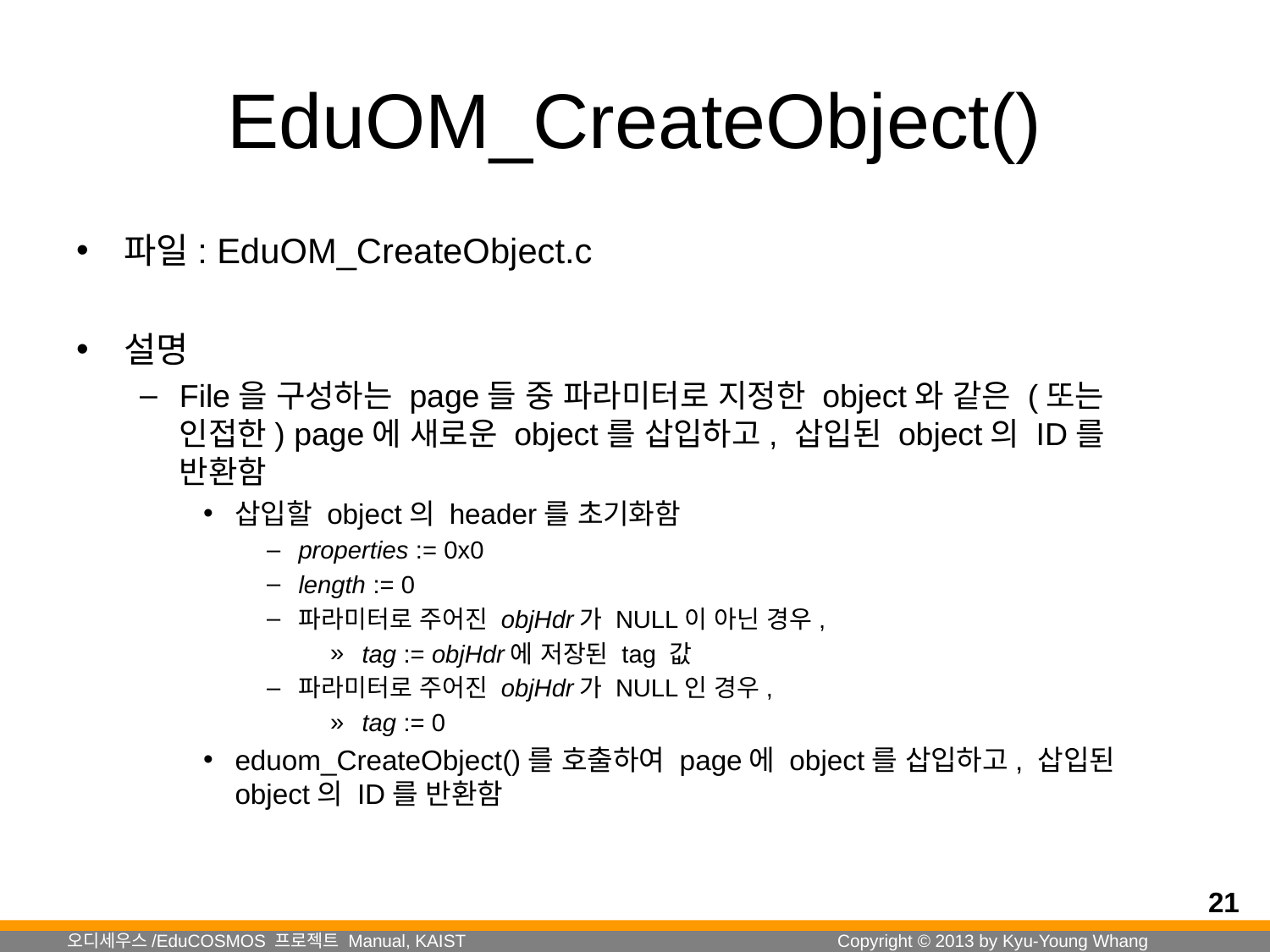

# EduOM_CreateObject()
파일: EduOM_CreateObject.c

설명
File을 구성하는 page들 중 파라미터로 지정한 object와 같은 (또는 인접한) page에 새로운 object를 삽입하고, 삽입된 object의 ID를 반환함
삽입할 object의 header를 초기화함
properties := 0x0
length := 0
파라미터로 주어진 objHdr가 NULL이 아닌 경우,
tag := objHdr에 저장된 tag 값
파라미터로 주어진 objHdr가 NULL인 경우,
tag := 0
eduom_CreateObject()를 호출하여 page에 object를 삽입하고, 삽입된 object의 ID를 반환함